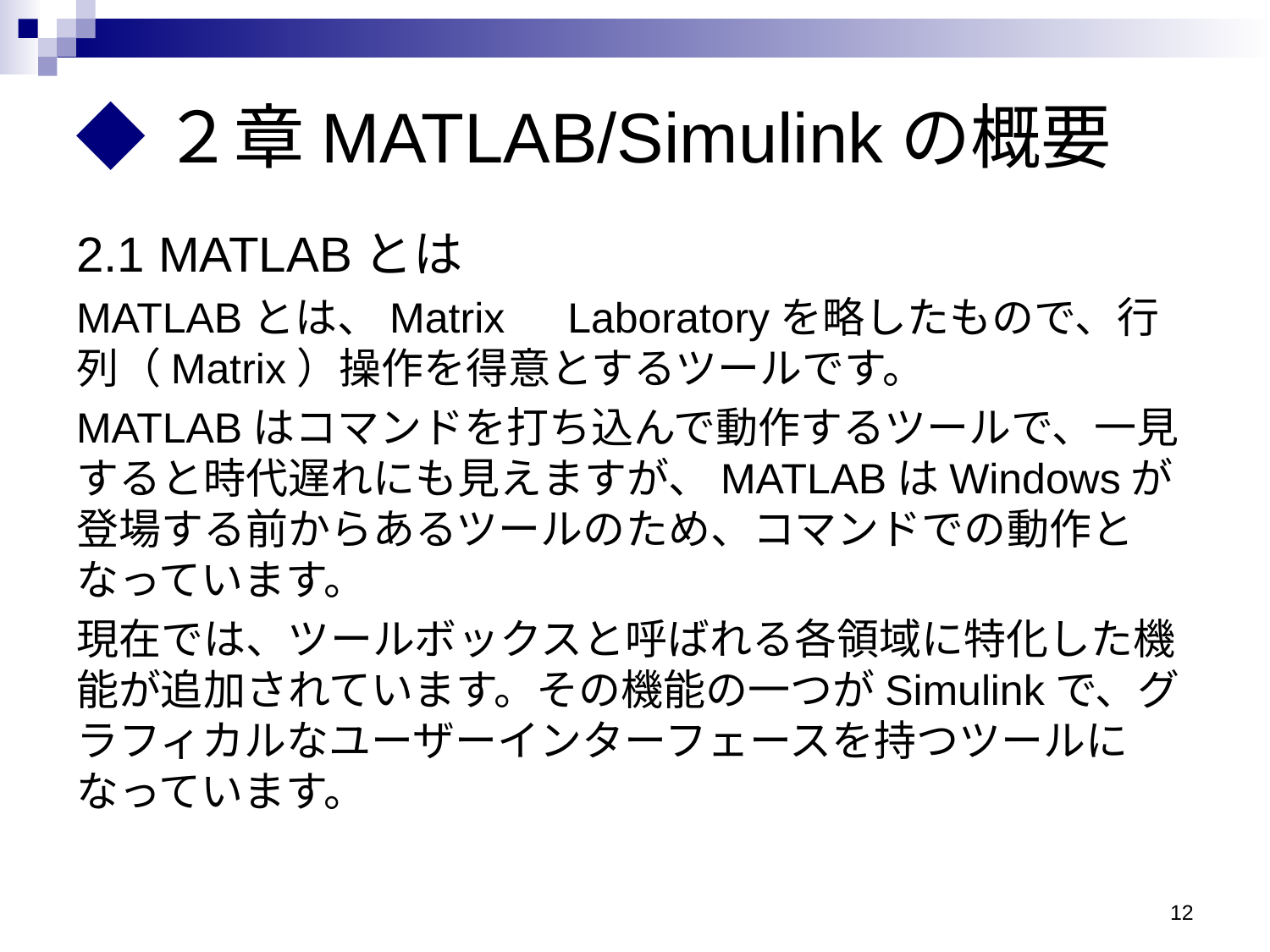

◆２章MATLAB/Simulinkの概要
2.1 MATLABとは
MATLABとは、Matrix　Laboratoryを略したもので、行列（Matrix）操作を得意とするツールです。
MATLABはコマンドを打ち込んで動作するツールで、一見すると時代遅れにも見えますが、MATLABはWindowsが登場する前からあるツールのため、コマンドでの動作となっています。
現在では、ツールボックスと呼ばれる各領域に特化した機能が追加されています。その機能の一つがSimulinkで、グラフィカルなユーザーインターフェースを持つツールになっています。
12